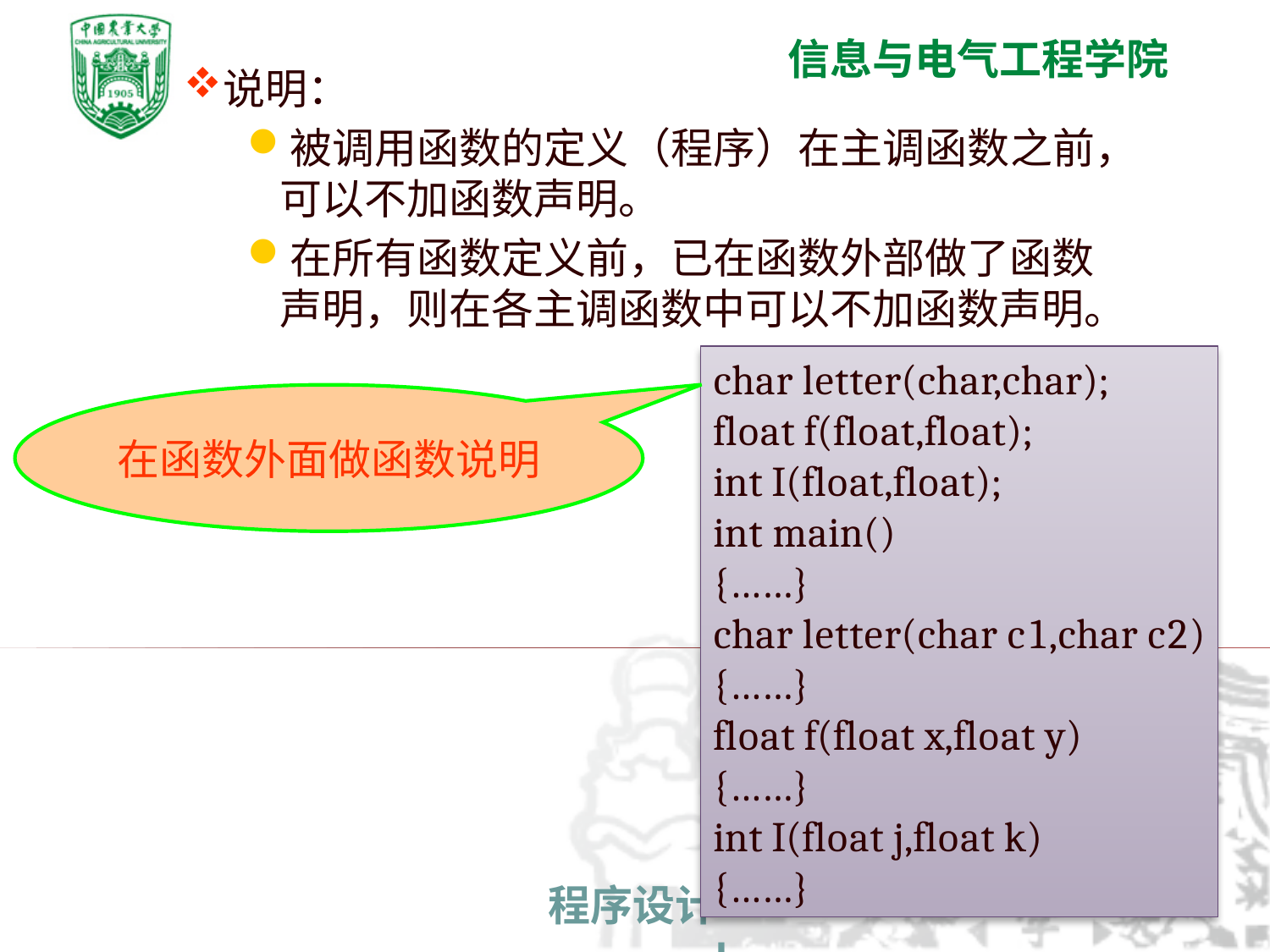

说明：
被调用函数的定义（程序）在主调函数之前，可以不加函数声明。
在所有函数定义前，已在函数外部做了函数声明，则在各主调函数中可以不加函数声明。
char letter(char,char);
float f(float,float);
int I(float,float);
int main()
{……}
char letter(char c1,char c2)
{……}
float f(float x,float y)
{……}
int I(float j,float k)
{……}
在函数外面做函数说明